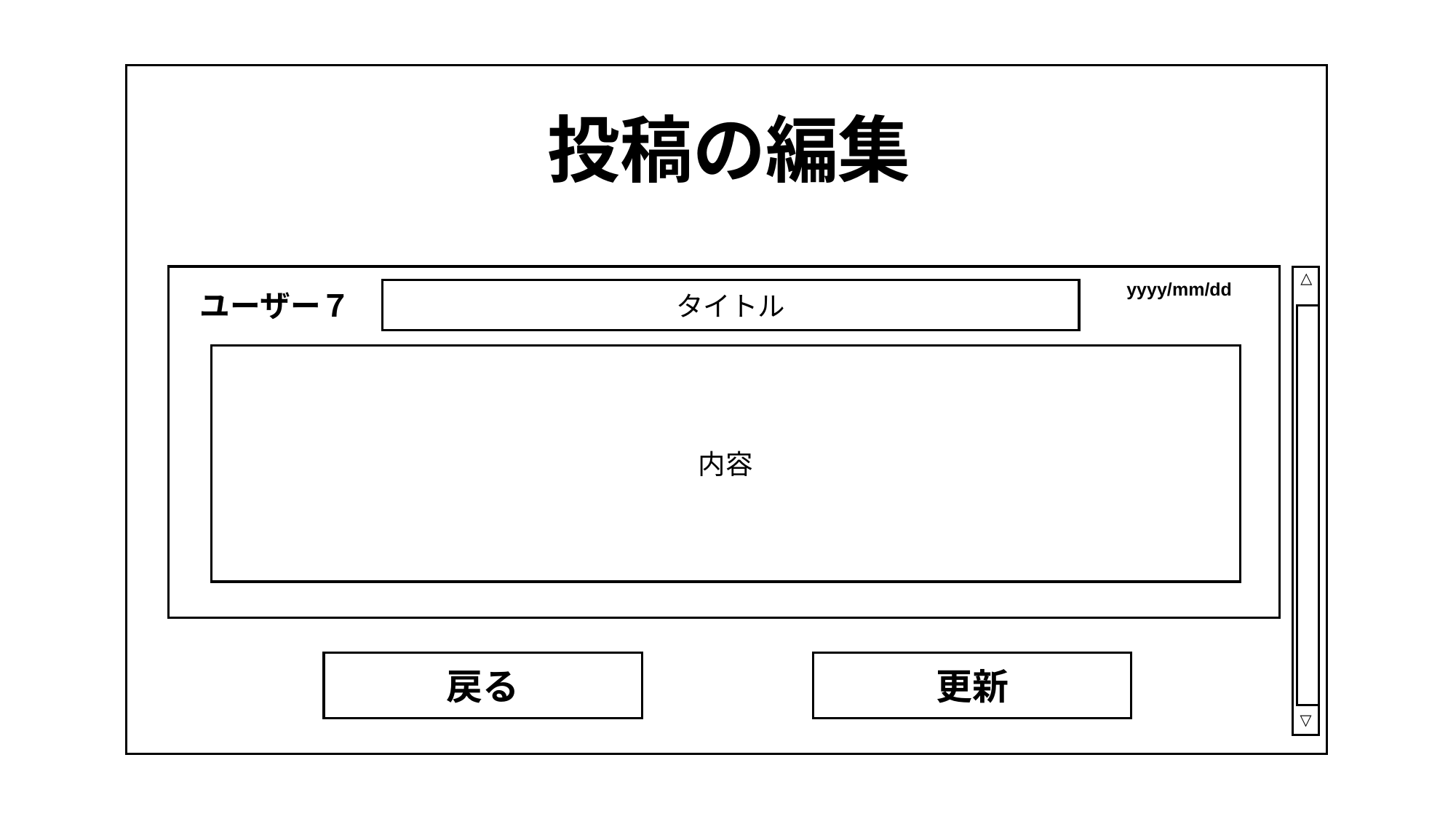

投稿の編集
△

yyyy/mm/dd
タイトル
ユーザー７

内容
更新
戻る
▽